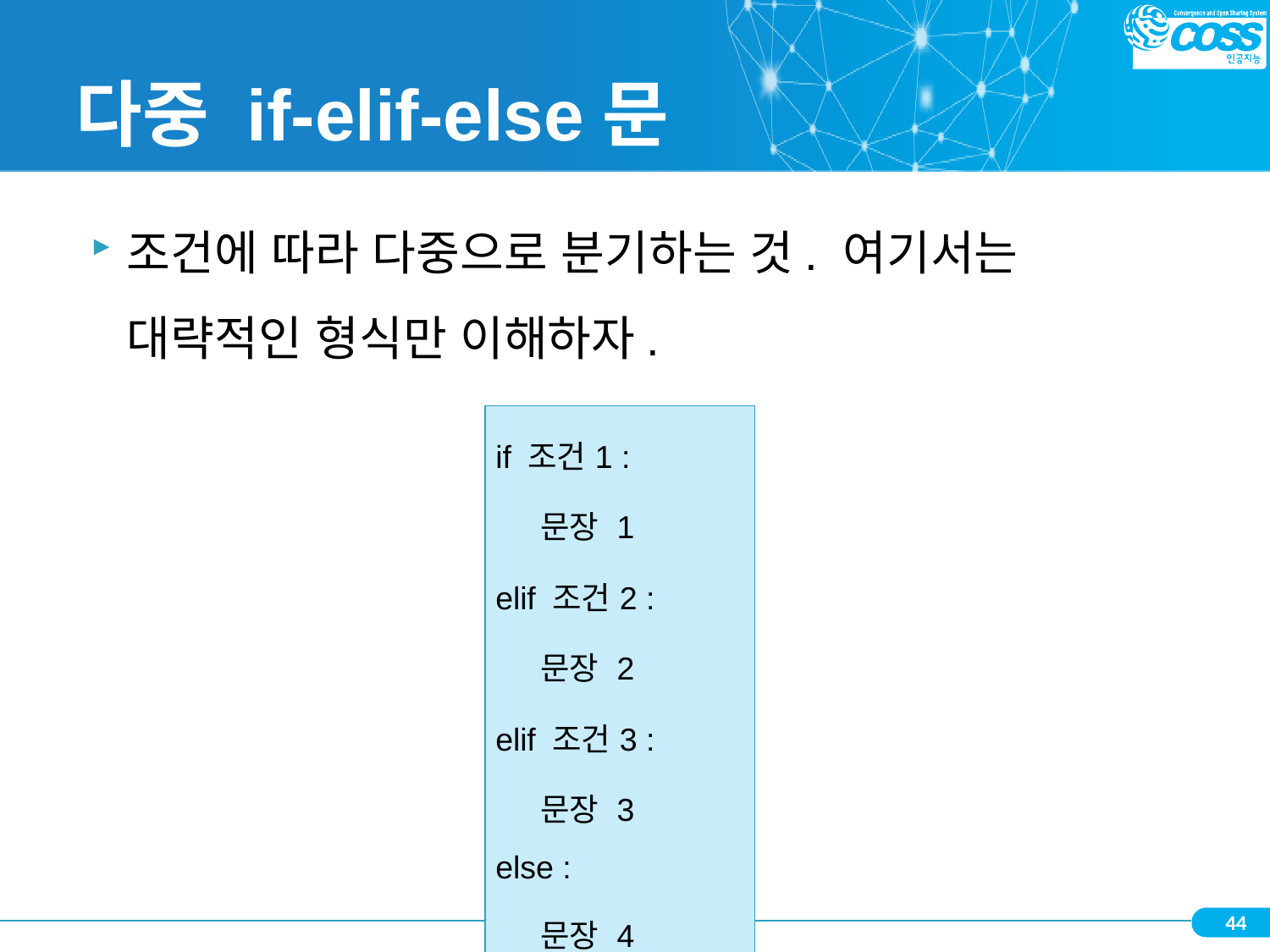

# 다중 if-elif-else문
조건에 따라 다중으로 분기하는 것. 여기서는 대략적인 형식만 이해하자.

| if 조건1 : 문장 1 elif 조건2 : 문장 2 elif 조건3 : 문장 3 else : 문장 4 |
| --- |